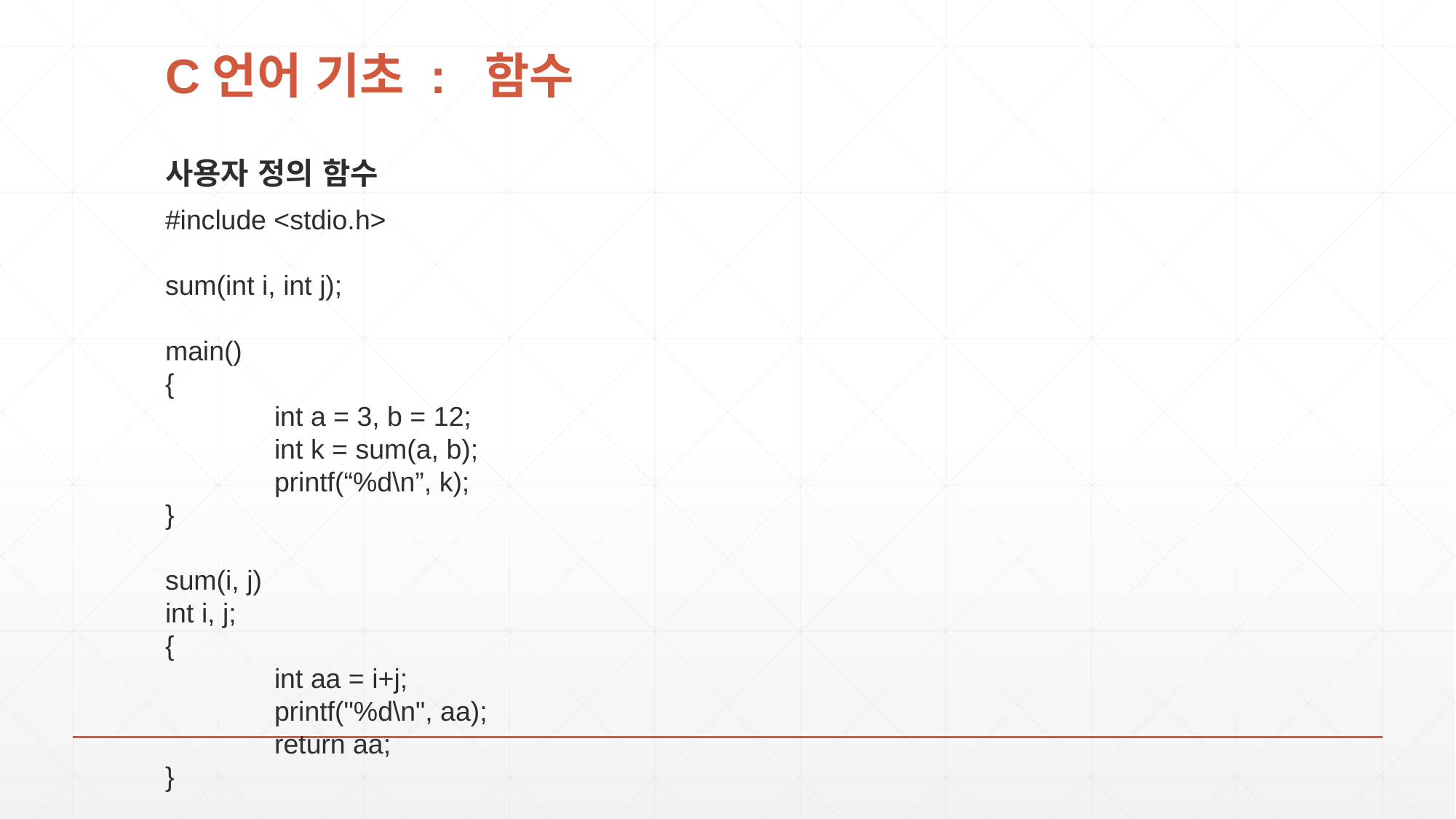

# C언어 기초 :  함수
사용자 정의 함수
#include <stdio.h>

sum(int i, int j);

main()
{
	int a = 3, b = 12;
	int k = sum(a, b);
	printf(“%d\n”, k);
}

sum(i, j)
int i, j;
{
	int aa = i+j;
	printf("%d\n", aa);
	return aa;
}